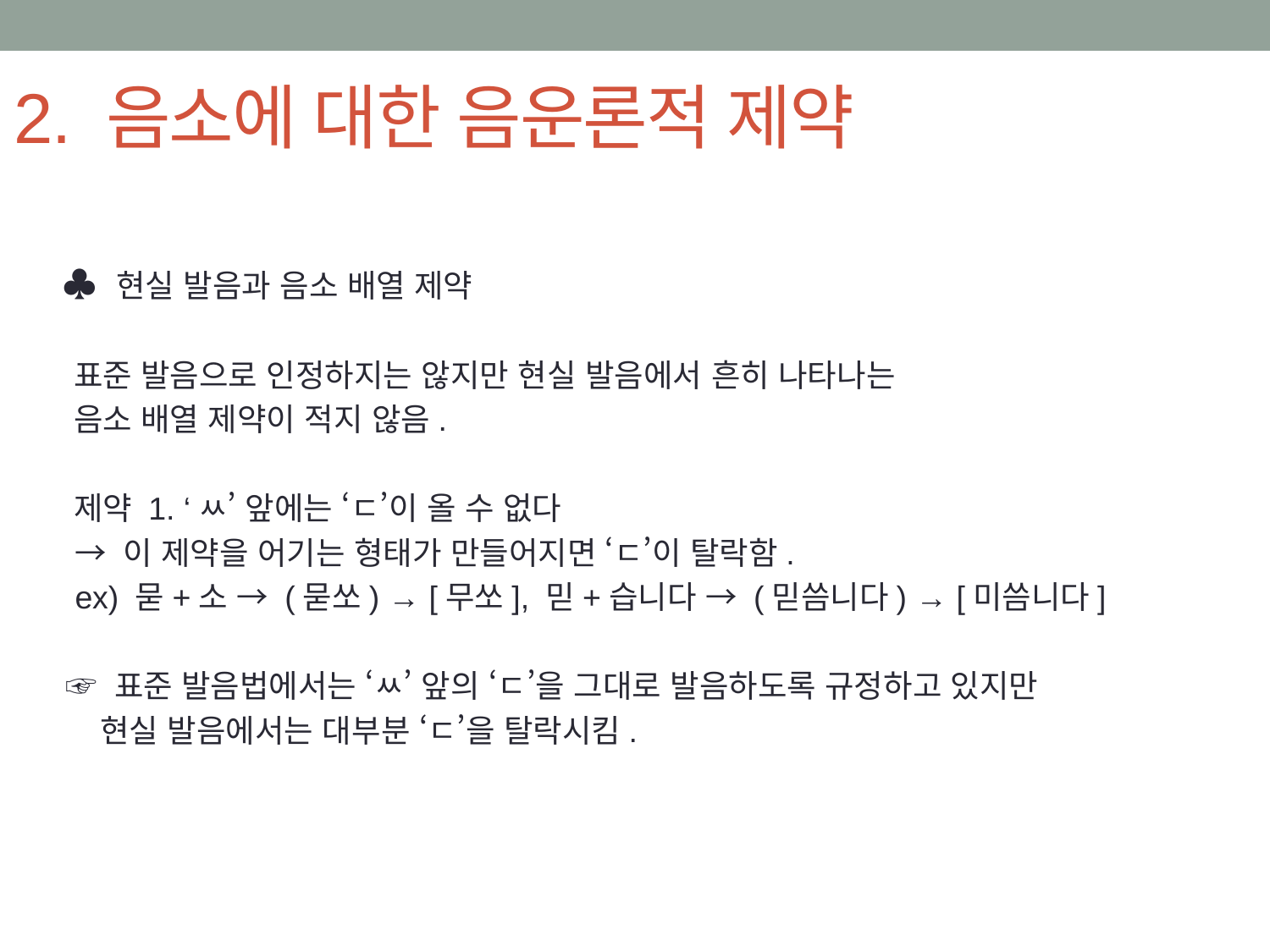

# 2. 음소에 대한 음운론적 제약

     ♣ 현실 발음과 음소 배열 제약

      표준 발음으로 인정하지는 않지만 현실 발음에서 흔히 나타나는
      음소 배열 제약이 적지 않음.

      제약 1. ‘ㅆ’ 앞에는 ‘ㄷ’이 올 수 없다
       → 이 제약을 어기는 형태가 만들어지면 ‘ㄷ’이 탈락함.
       ex) 묻+소 → (묻쏘) → [무쏘], 믿+습니다 → (믿씀니다) → [미씀니다]

      ☞ 표준 발음법에서는 ‘ㅆ’ 앞의 ‘ㄷ’을 그대로 발음하도록 규정하고 있지만
         현실 발음에서는 대부분 ‘ㄷ’을 탈락시킴.